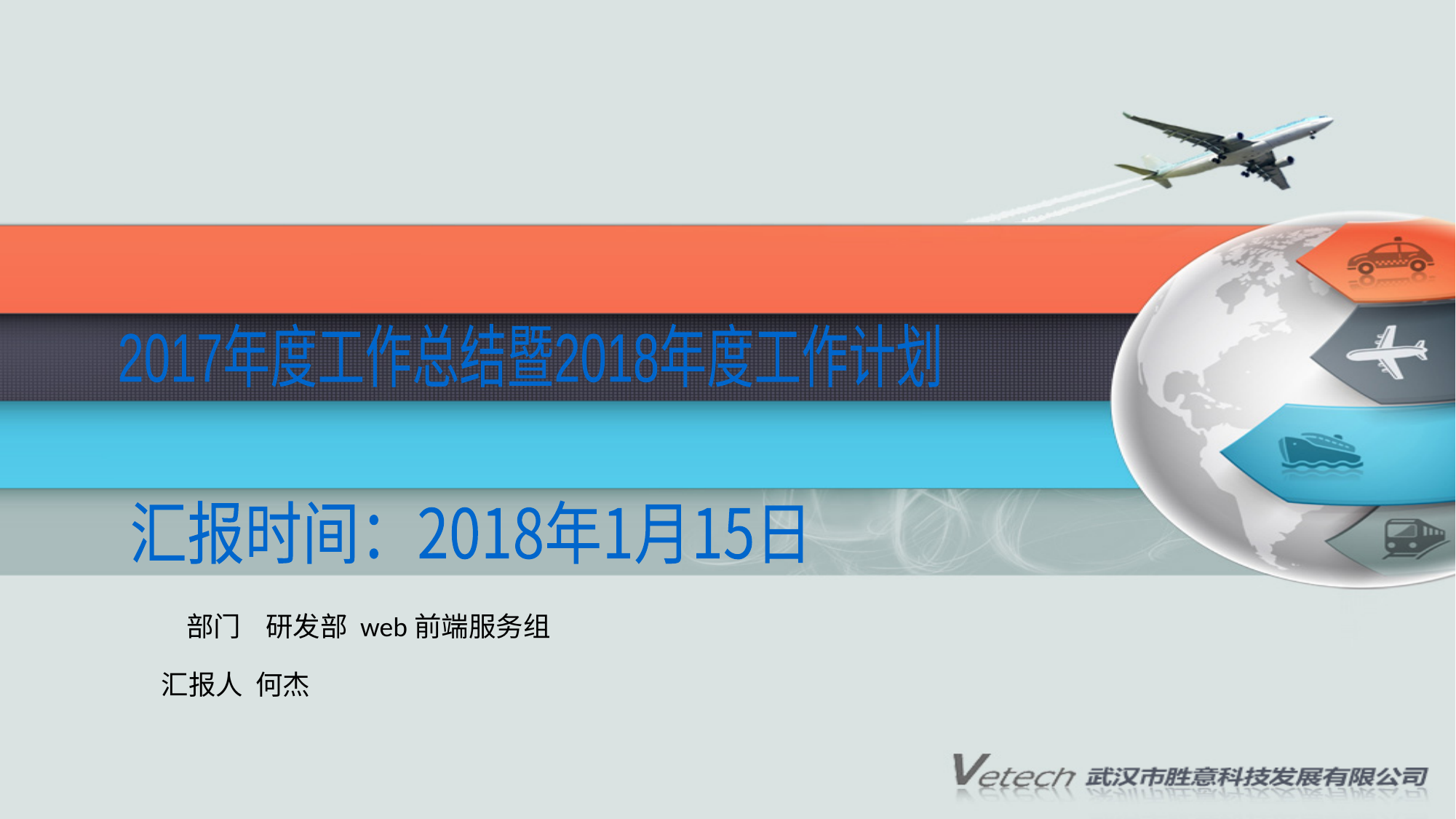

2017年度工作总结暨2018年度工作计划
汇报时间：2018年1月15日
   部门    研发部 web前端服务组
汇报人  何杰